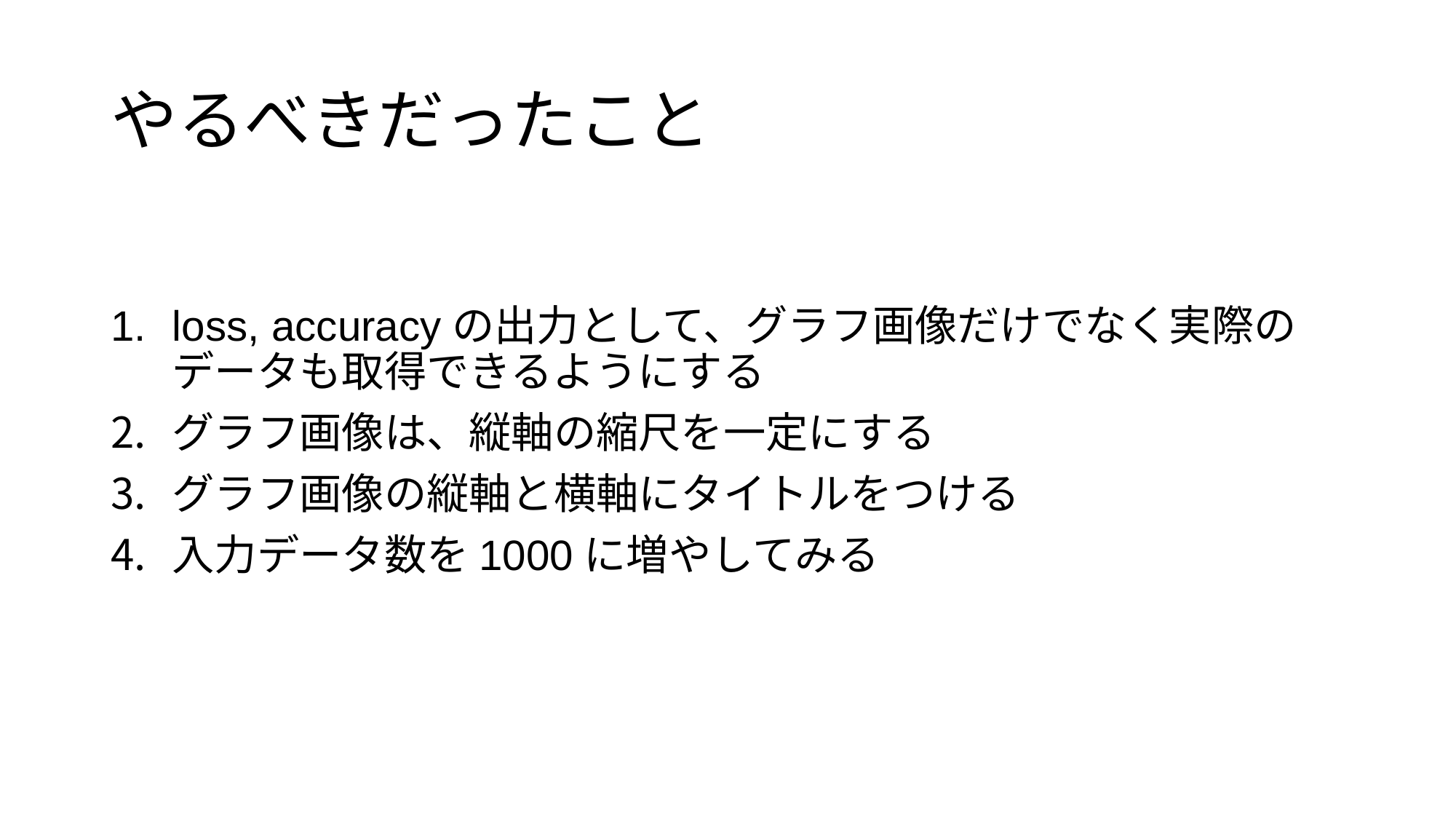

# やるべきだったこと
loss, accuracyの出力として、グラフ画像だけでなく実際のデータも取得できるようにする
グラフ画像は、縦軸の縮尺を一定にする
グラフ画像の縦軸と横軸にタイトルをつける
入力データ数を1000に増やしてみる